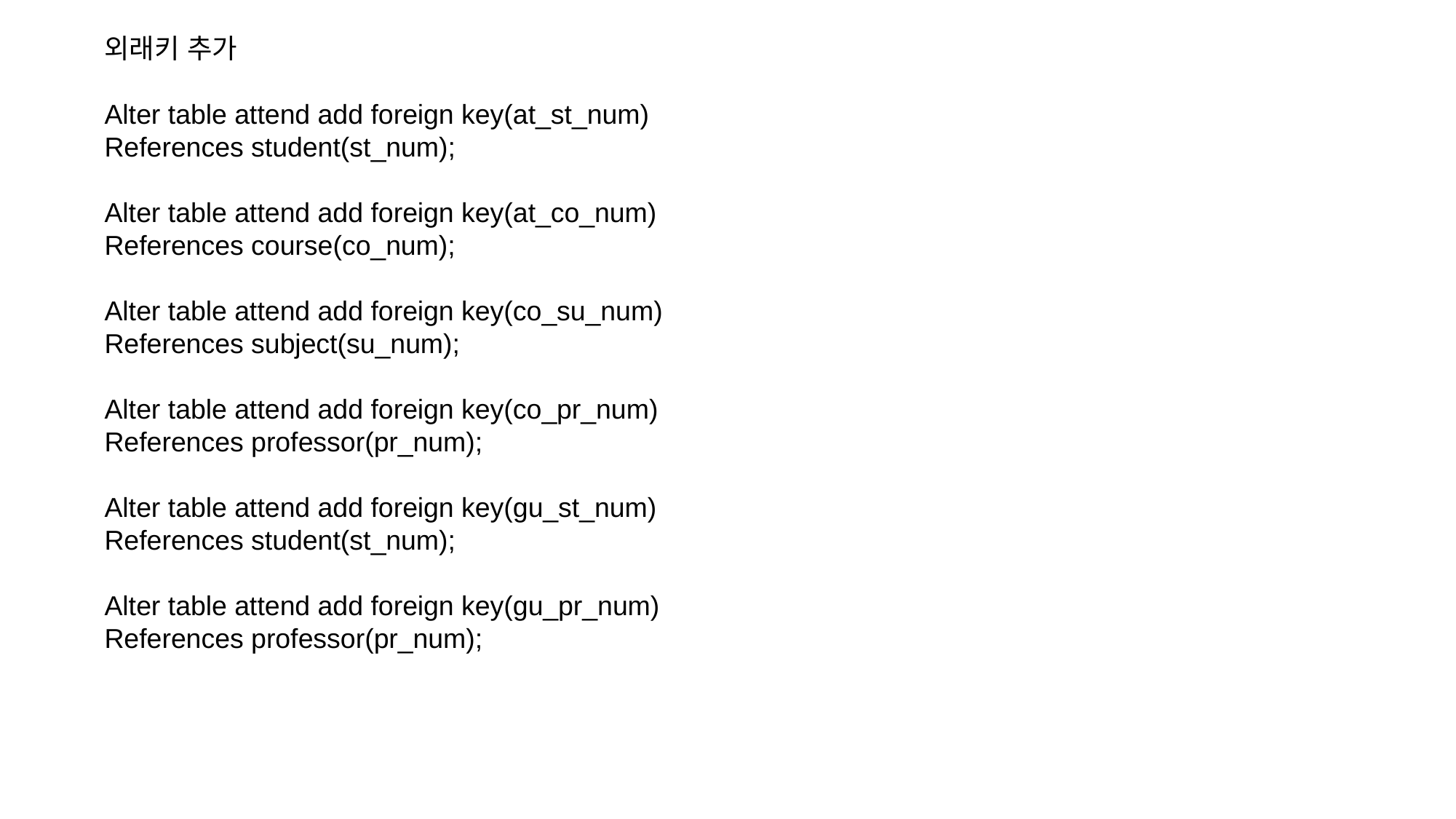

외래키 추가

Alter table attend add foreign key(at_st_num)
References student(st_num);

Alter table attend add foreign key(at_co_num)
References course(co_num);

Alter table attend add foreign key(co_su_num)
References subject(su_num);

Alter table attend add foreign key(co_pr_num)
References professor(pr_num);

Alter table attend add foreign key(gu_st_num)
References student(st_num);

Alter table attend add foreign key(gu_pr_num)
References professor(pr_num);